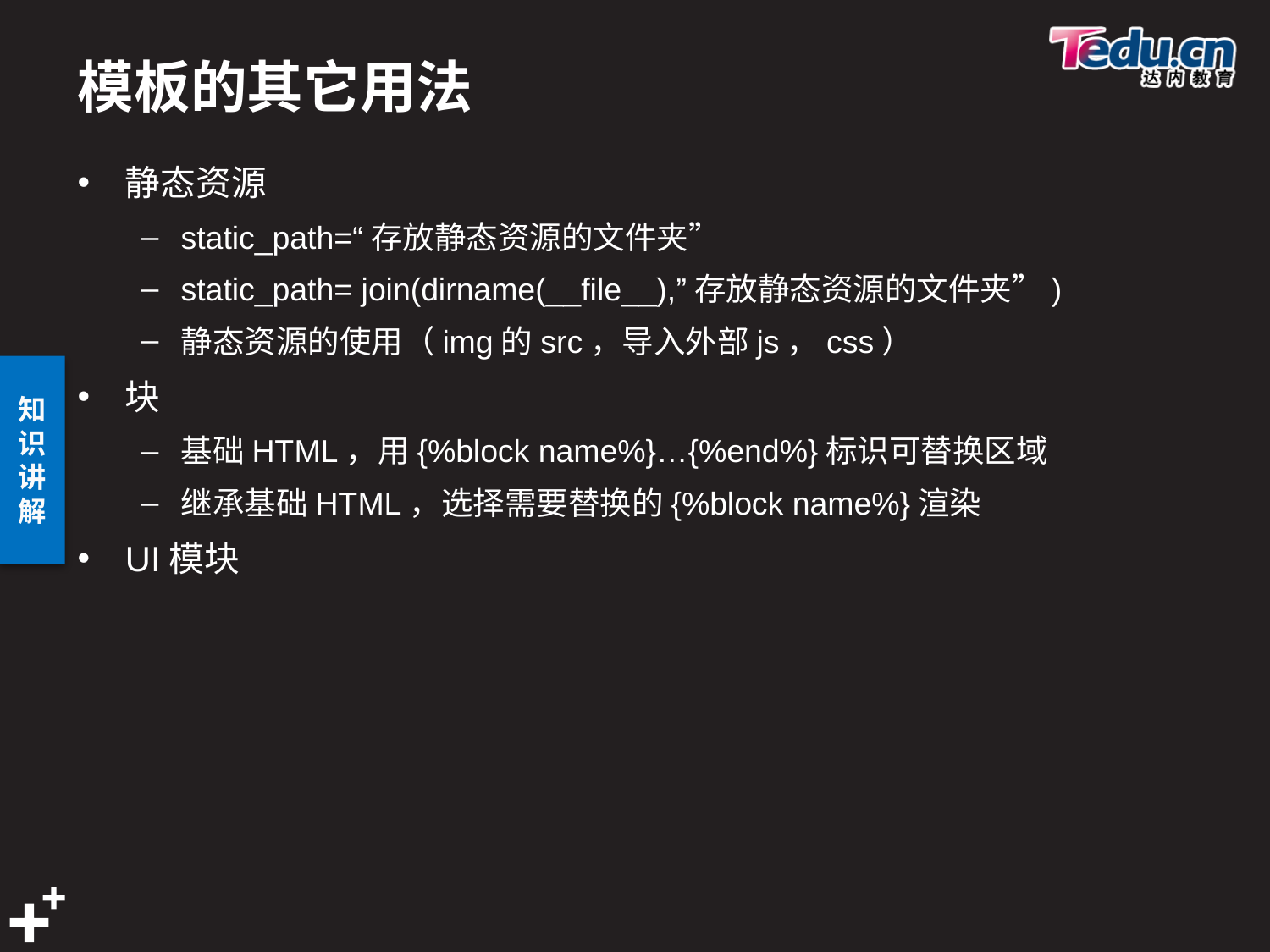

# 模板的其它用法
静态资源
static_path=“存放静态资源的文件夹”
static_path= join(dirname(__file__),”存放静态资源的文件夹”)
静态资源的使用（img的src，导入外部js，css）
块
基础HTML，用{%block name%}…{%end%}标识可替换区域
继承基础HTML，选择需要替换的{%block name%}渲染
UI模块